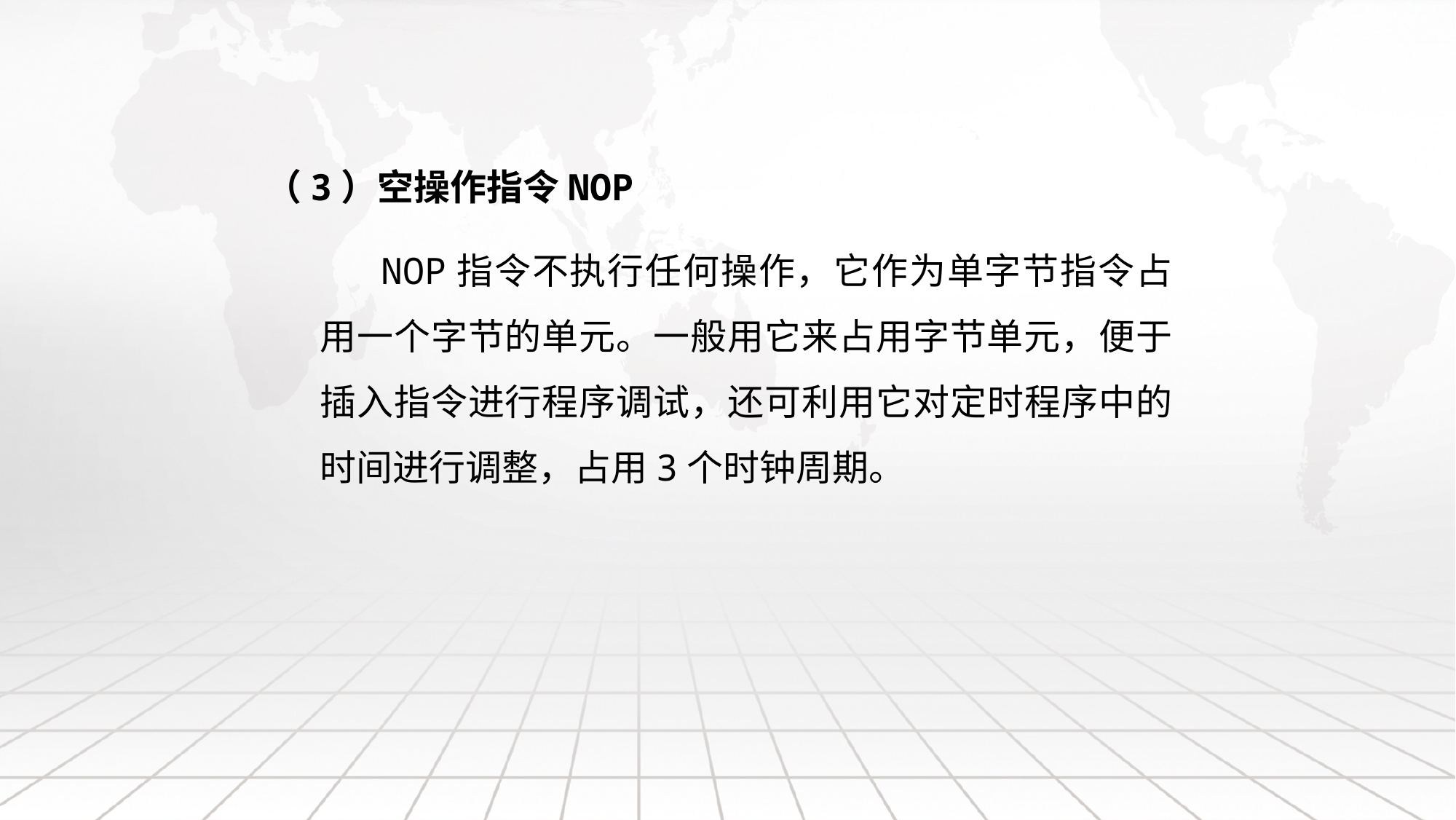

（3）空操作指令NOP
     NOP指令不执行任何操作，它作为单字节指令占用一个字节的单元。一般用它来占用字节单元，便于插入指令进行程序调试，还可利用它对定时程序中的时间进行调整，占用3个时钟周期。